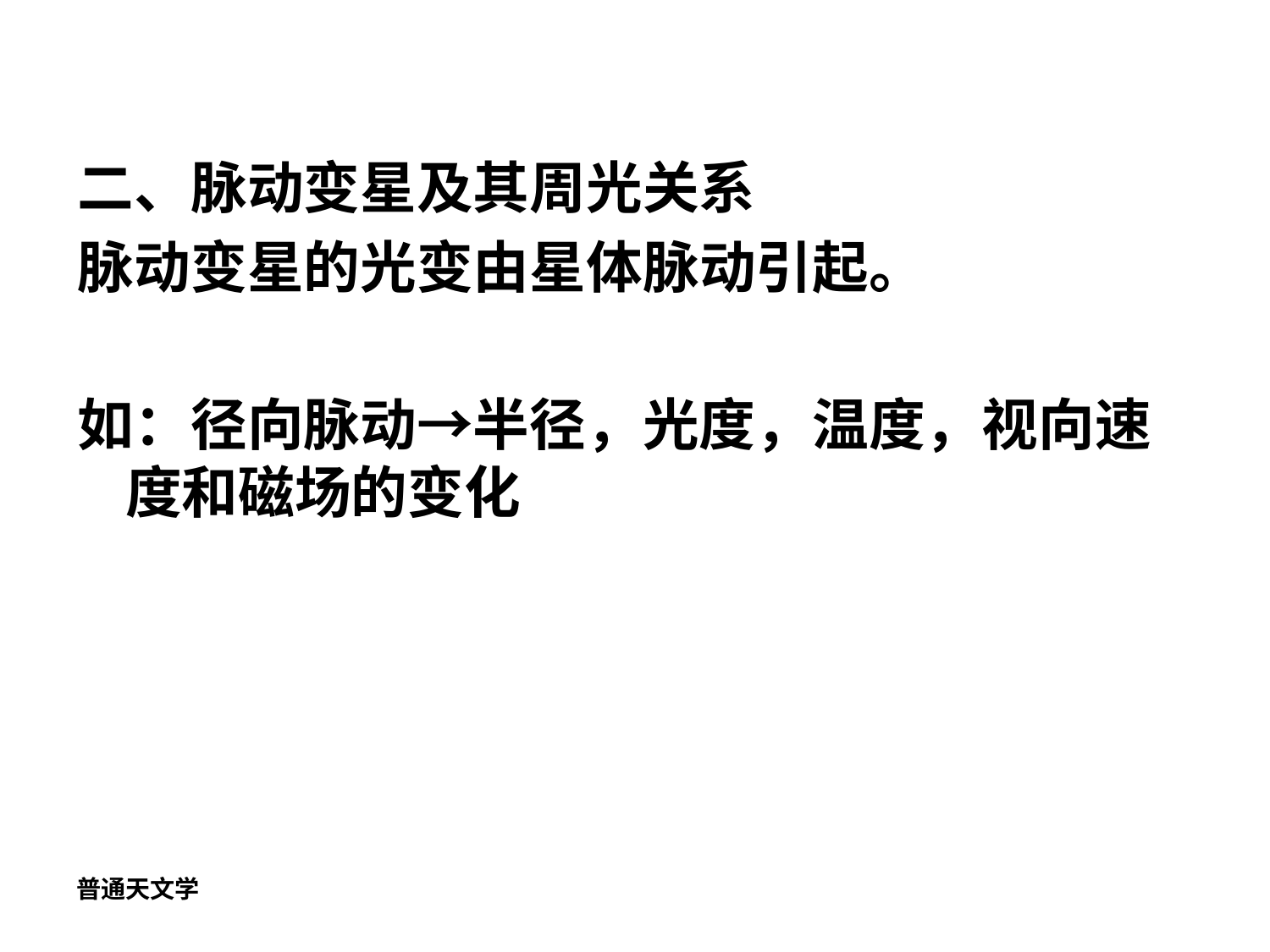

二、脉动变星及其周光关系
脉动变星的光变由星体脉动引起。

如：径向脉动→半径，光度，温度，视向速度和磁场的变化

普通天文学